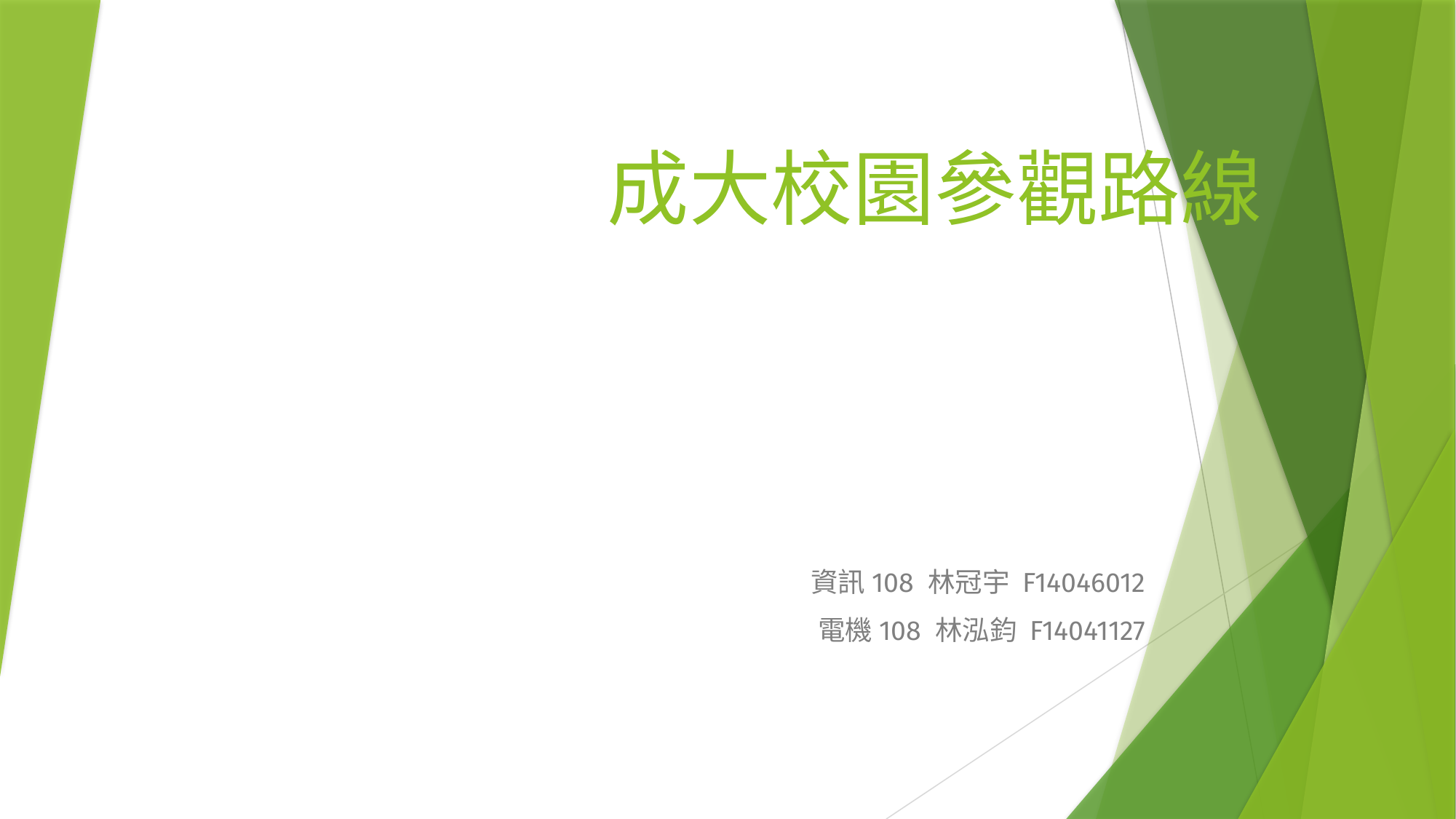

# 成大校園參觀路線
資訊108 林冠宇 F14046012
電機108 林泓鈞 F14041127